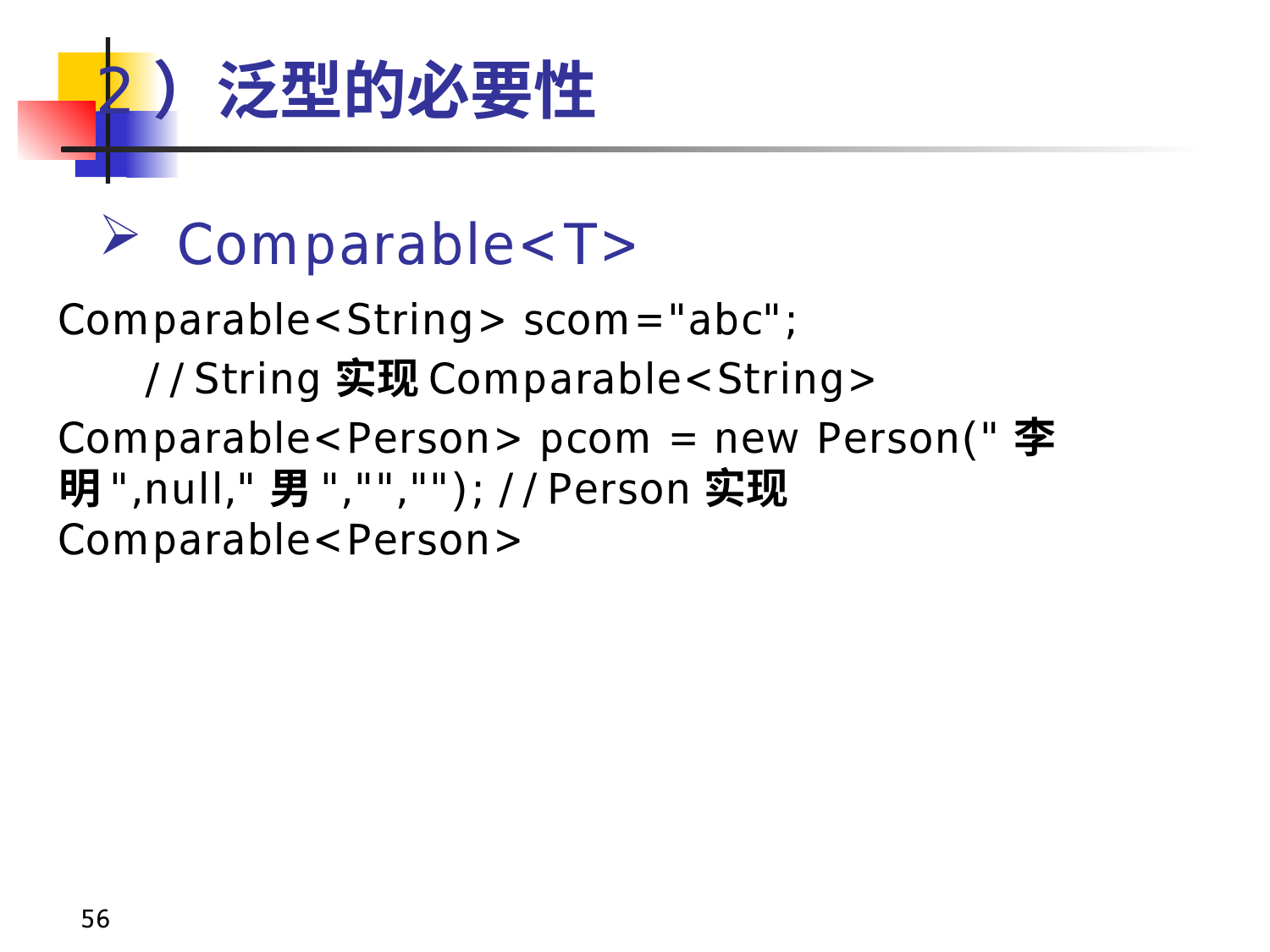

2）泛型的必要性
# Comparable<T>
Comparable<String> scom="abc";
       //String实现Comparable<String>
Comparable<Person> pcom = new Person("李明",null,"男","",""); //Person实现Comparable<Person>
56